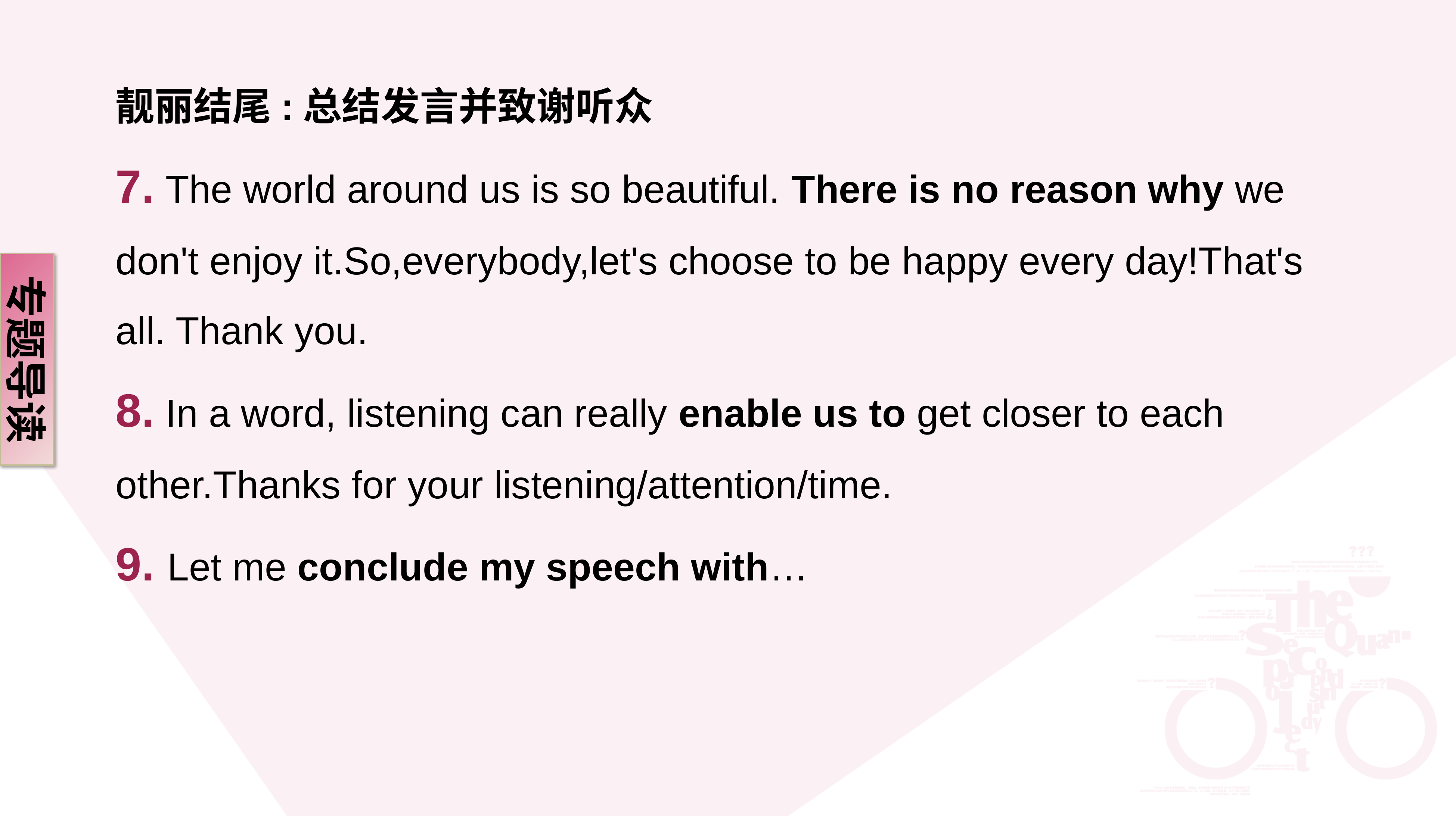

靓丽结尾:总结发言并致谢听众
7. The world around us is so beautiful. There is no reason why we don't enjoy it.So,everybody,let's choose to be happy every day!That's all. Thank you.
8. In a word, listening can really enable us to get closer to each other.Thanks for your listening/attention/time.
9. Let me conclude my speech with…
专题导读